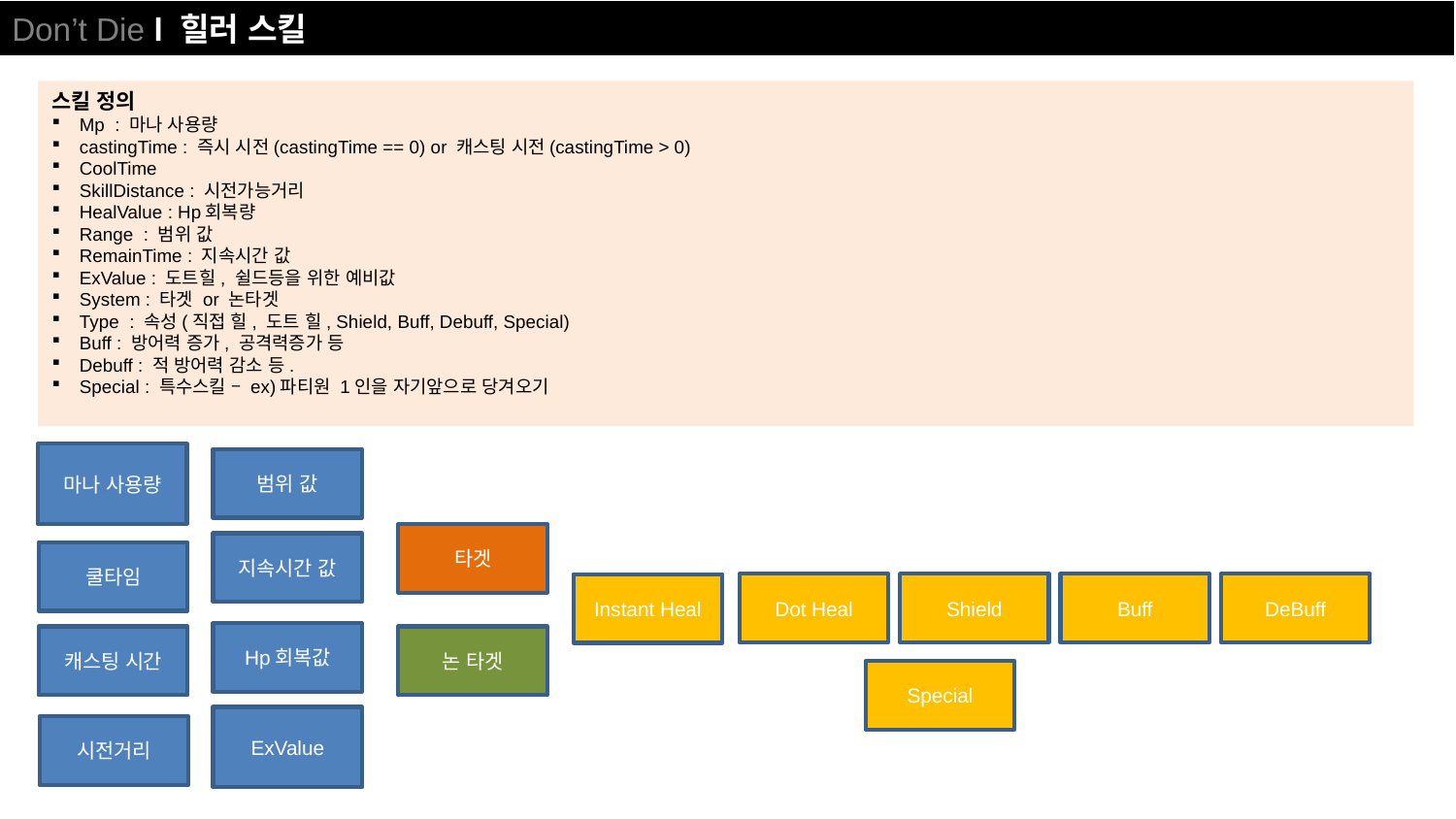

Don’t Die l 힐러 스킬
스킬 정의
Mp  : 마나 사용량
castingTime : 즉시 시전(castingTime == 0) or 캐스팅 시전(castingTime > 0)
CoolTime
SkillDistance : 시전가능거리
HealValue : Hp회복량
Range  : 범위 값
RemainTime : 지속시간 값
ExValue : 도트힐, 쉴드등을 위한 예비값
System : 타겟 or 논타겟
Type  : 속성(직접 힐, 도트 힐, Shield, Buff, Debuff, Special)
Buff : 방어력 증가, 공격력증가 등
Debuff : 적 방어력 감소 등.
Special : 특수스킬 – ex)파티원 1인을 자기앞으로 당겨오기

마나 사용량
범위 값
타겟
지속시간 값
쿨타임
Shield
Buff
Dot Heal
DeBuff
Instant Heal
Hp회복값
캐스팅 시간
논 타겟
Special
ExValue
시전거리